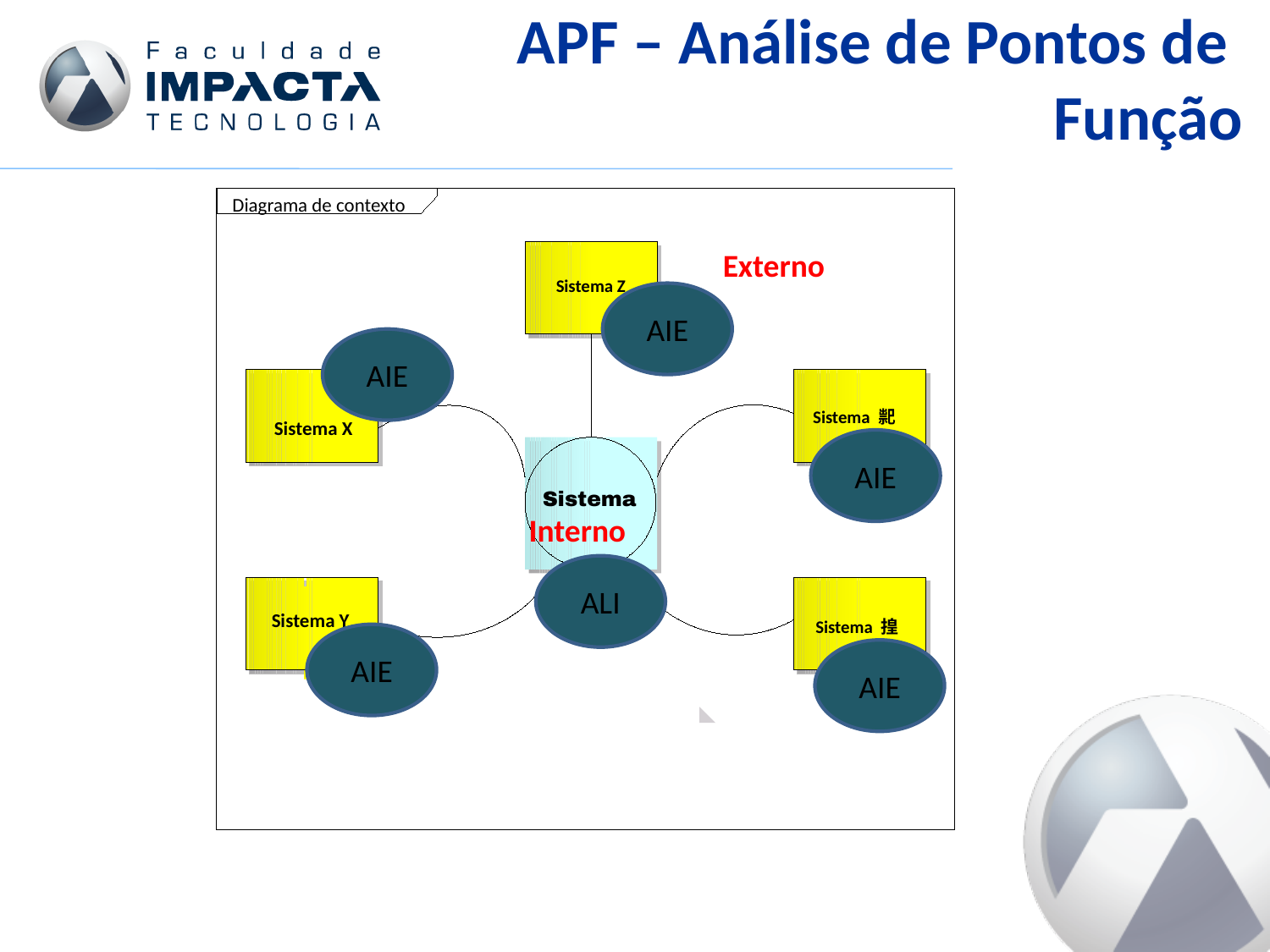

APF – Análise de Pontos de
Função

Diagrama de contexto

Sistema Z

Sistema X

Sistema

Externo
AIE
AIE
Sistema 䄐
AIE
Interno
ALI
Sistema Y
Sistema 揘
AIE
AIE